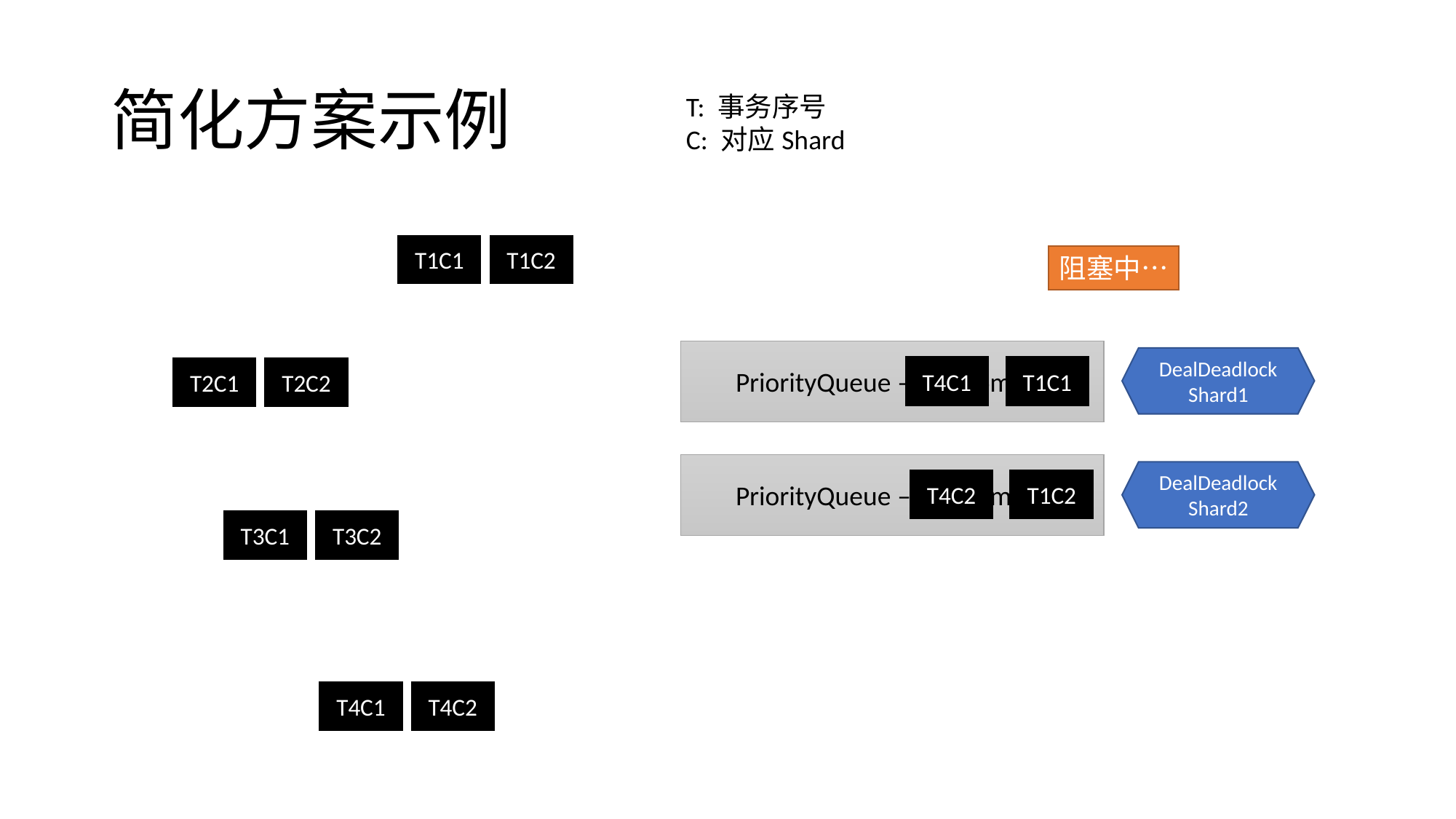

# 简化方案示例
T: 事务序号
C: 对应Shard
T1C1
T1C2
阻塞中…
PriorityQueue – can-commit
DealDeadlockShard1
T2C1
T3C1
T1C1
T4C1
T2C1
T2C2
PriorityQueue – can-commit
DealDeadlockShard2
T4C2
T2C2
T1C2
T3C2
T3C1
T3C2
T4C1
T4C2